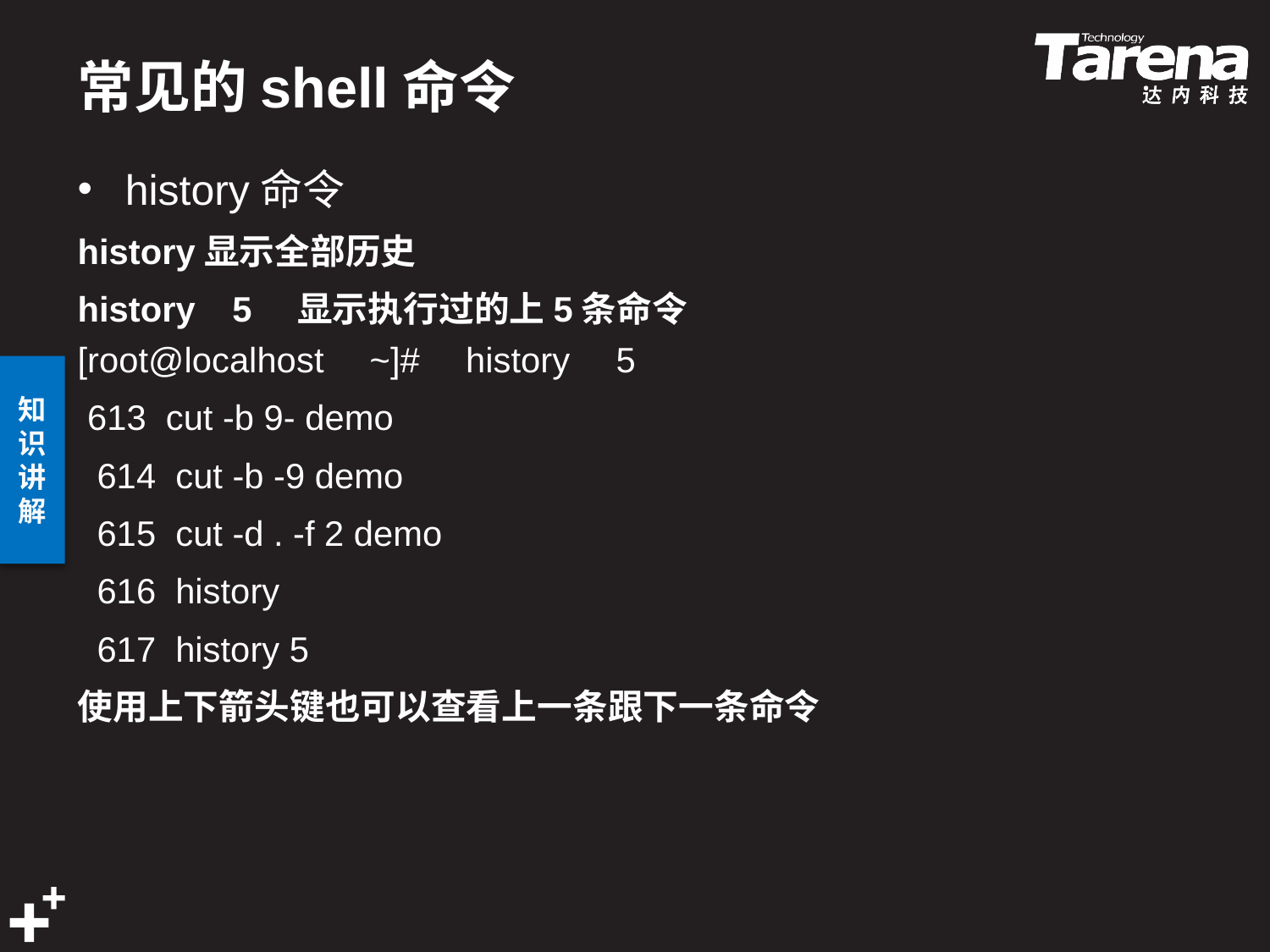

# 常见的shell命令
history命令
history显示全部历史 
history  5  显示执行过的上5条命令  
[root@localhost  ~]#  history  5 
 613  cut -b 9- demo
  614  cut -b -9 demo
  615  cut -d . -f 2 demo
  616  history
  617  history 5
使用上下箭头键也可以查看上一条跟下一条命令 